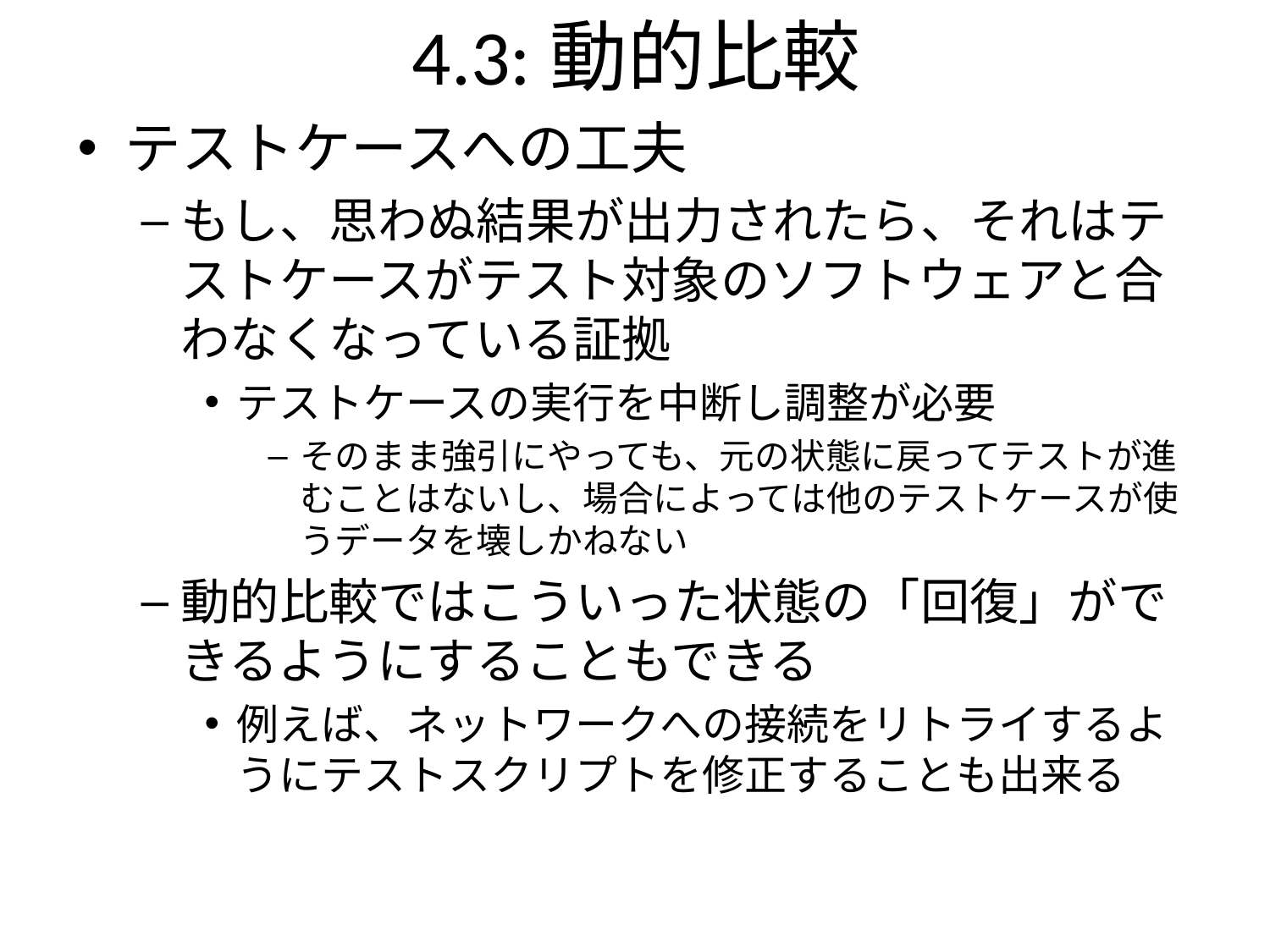

4.3:動的比較
テストケースへの工夫
もし、思わぬ結果が出力されたら、それはテストケースがテスト対象のソフトウェアと合わなくなっている証拠
テストケースの実行を中断し調整が必要
そのまま強引にやっても、元の状態に戻ってテストが進むことはないし、場合によっては他のテストケースが使うデータを壊しかねない
動的比較ではこういった状態の「回復」ができるようにすることもできる
例えば、ネットワークへの接続をリトライするようにテストスクリプトを修正することも出来る